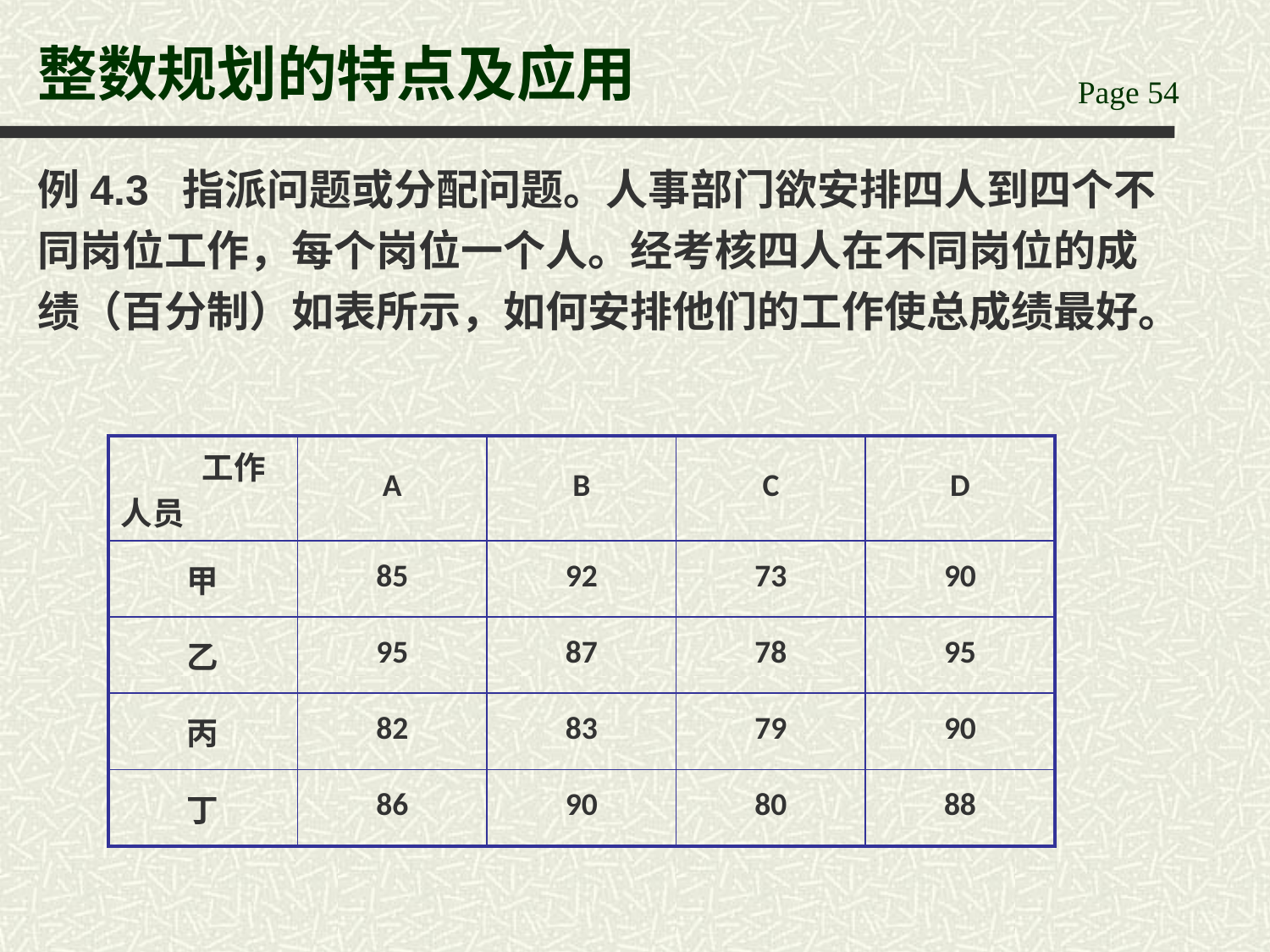

# 整数规划的特点及应用
例4.3  指派问题或分配问题。人事部门欲安排四人到四个不同岗位工作，每个岗位一个人。经考核四人在不同岗位的成绩（百分制）如表所示，如何安排他们的工作使总成绩最好。
| 工作人员 | A | B | C | D |
| --- | --- | --- | --- | --- |
| 甲 | 85 | 92 | 73 | 90 |
| 乙 | 95 | 87 | 78 | 95 |
| 丙 | 82 | 83 | 79 | 90 |
| 丁 | 86 | 90 | 80 | 88 |